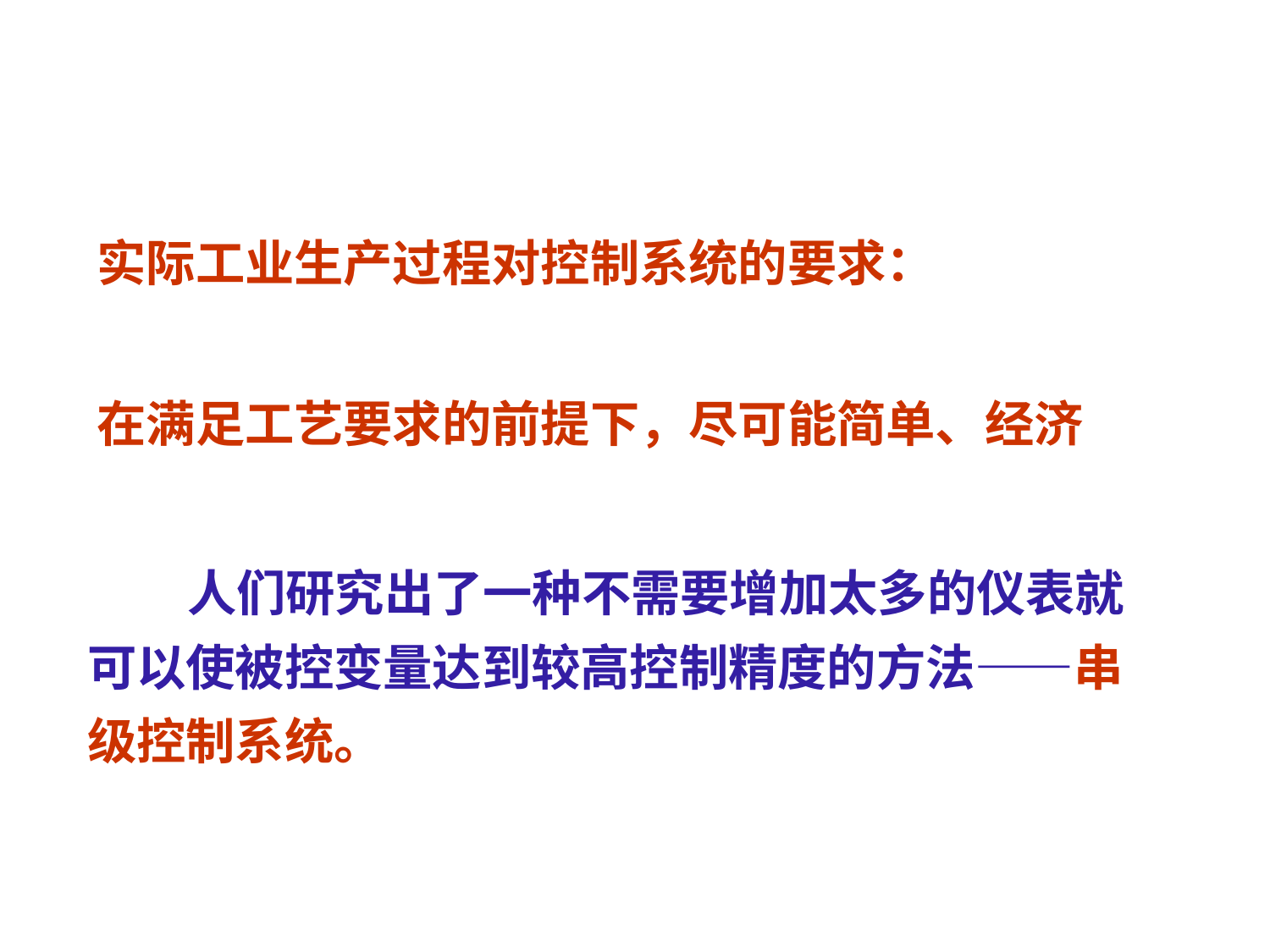

实际工业生产过程对控制系统的要求：
在满足工艺要求的前提下，尽可能简单、经济
        人们研究出了一种不需要增加太多的仪表就可以使被控变量达到较高控制精度的方法——串级控制系统。